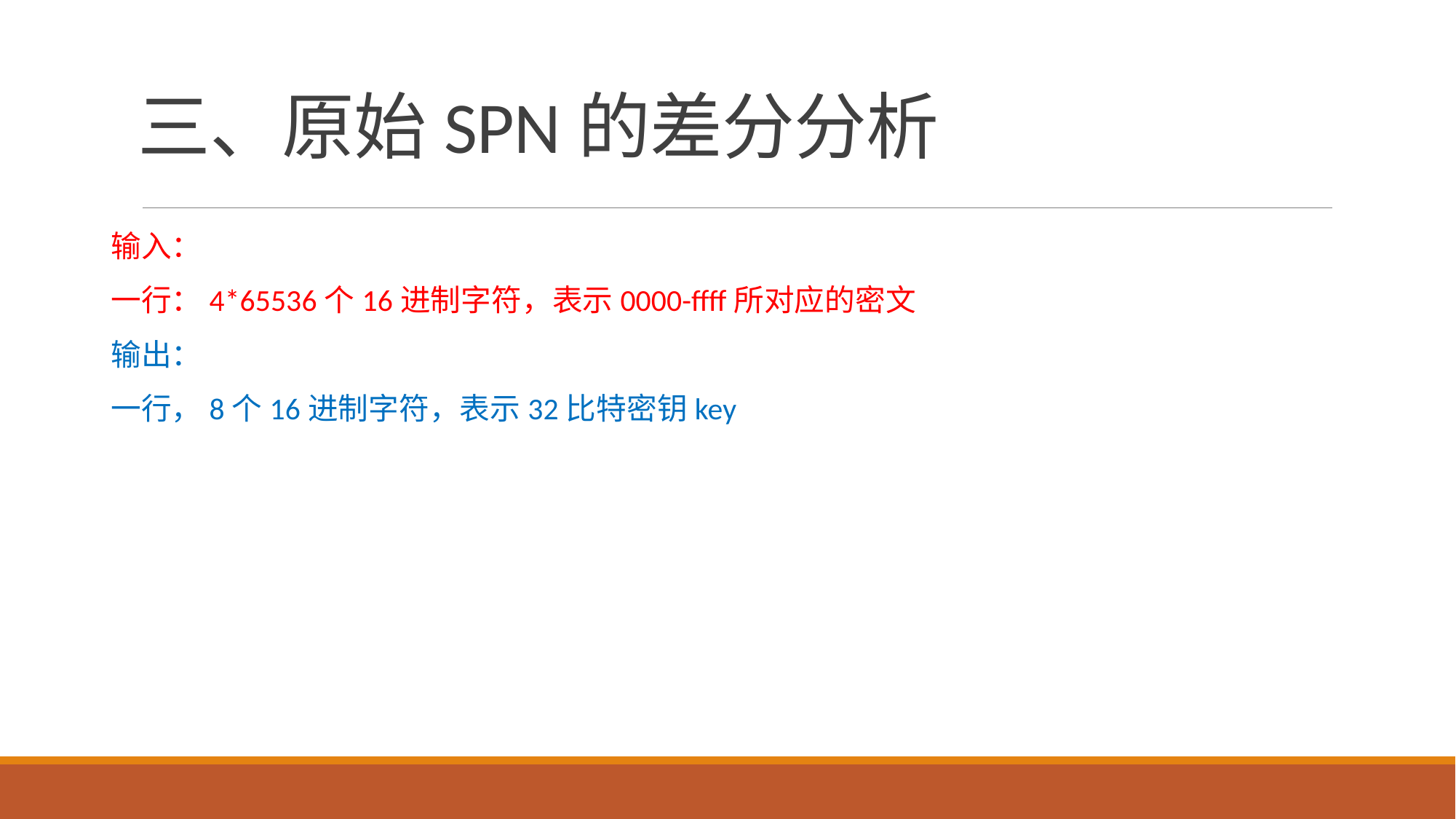

# 三、原始SPN的差分分析
输入：
一行：4*65536个16进制字符，表示0000-ffff所对应的密文
输出：
一行，8个16进制字符，表示32比特密钥key